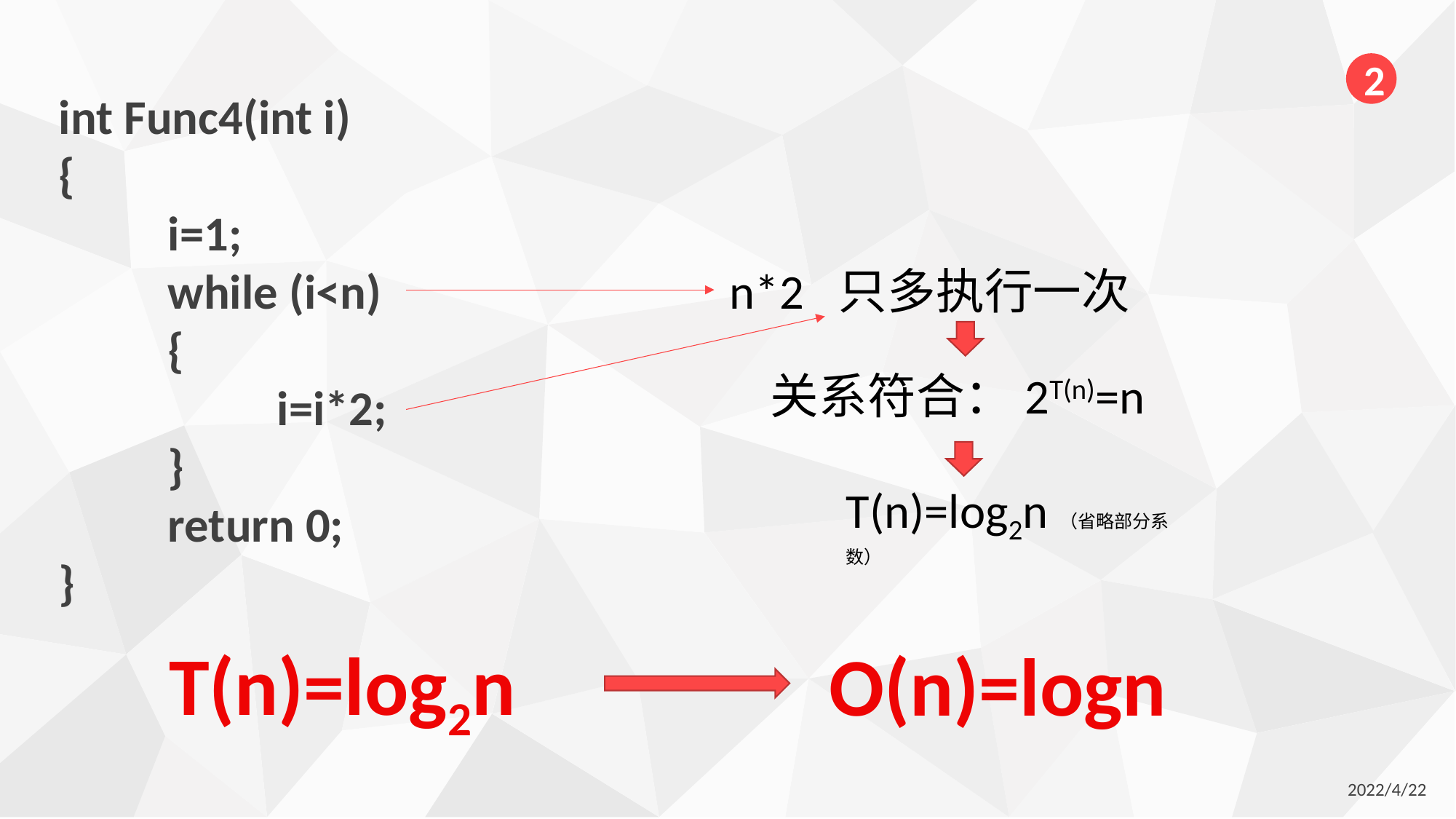

2
int Func4(int i)
{
	i=1;
	while (i<n)
	{
		i=i*2;
	}
	return 0;
}
n*2 	只多执行一次

关系符合：2T(n)=n

T(n)=log2n（省略部分系数）
T(n)=log2n
O(n)=logn

2022/4/22